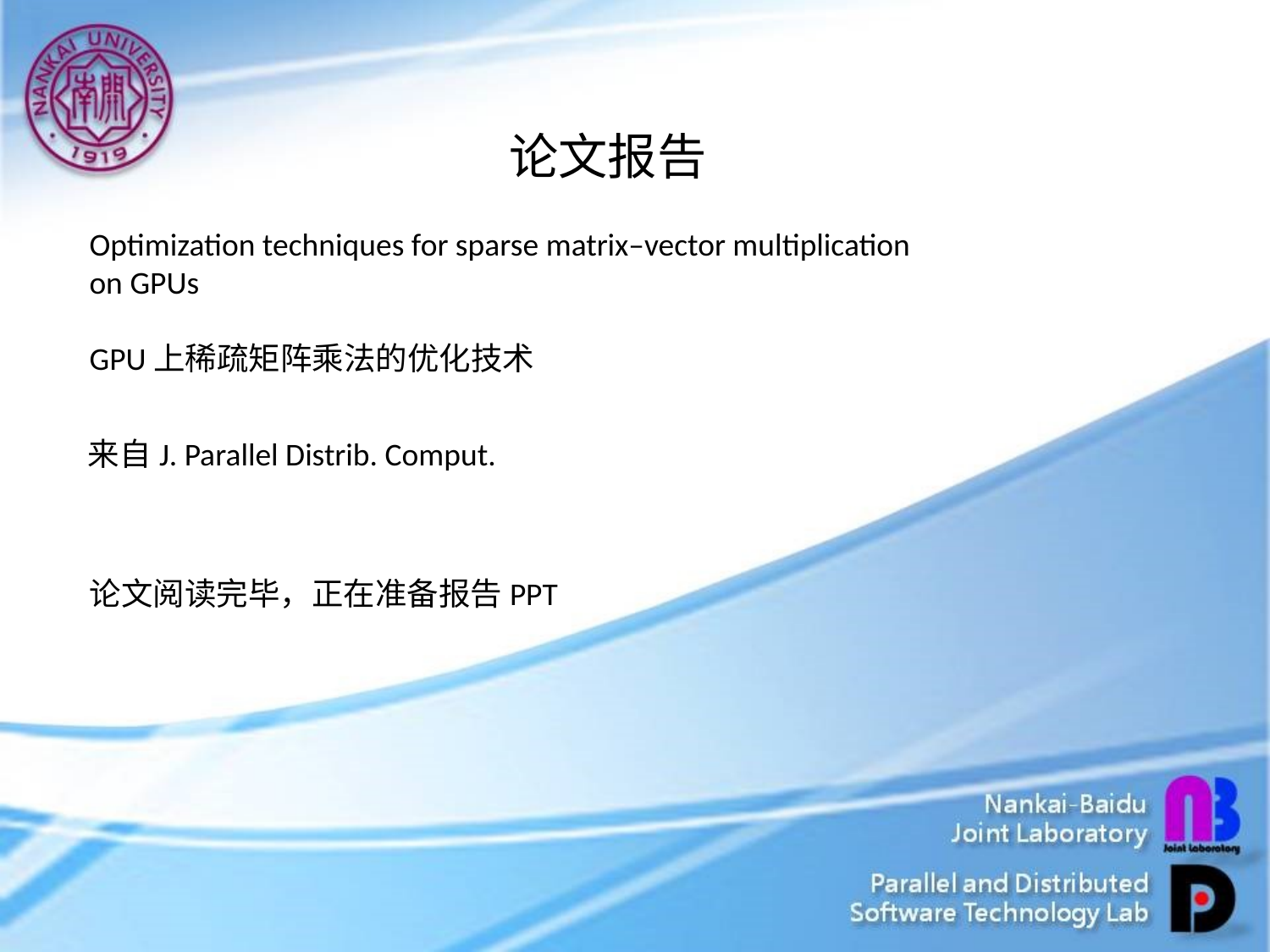

论文报告
Optimization techniques for sparse matrix–vector multiplication
on GPUs

GPU上稀疏矩阵乘法的优化技术
来自J. Parallel Distrib. Comput.
论文阅读完毕，正在准备报告PPT